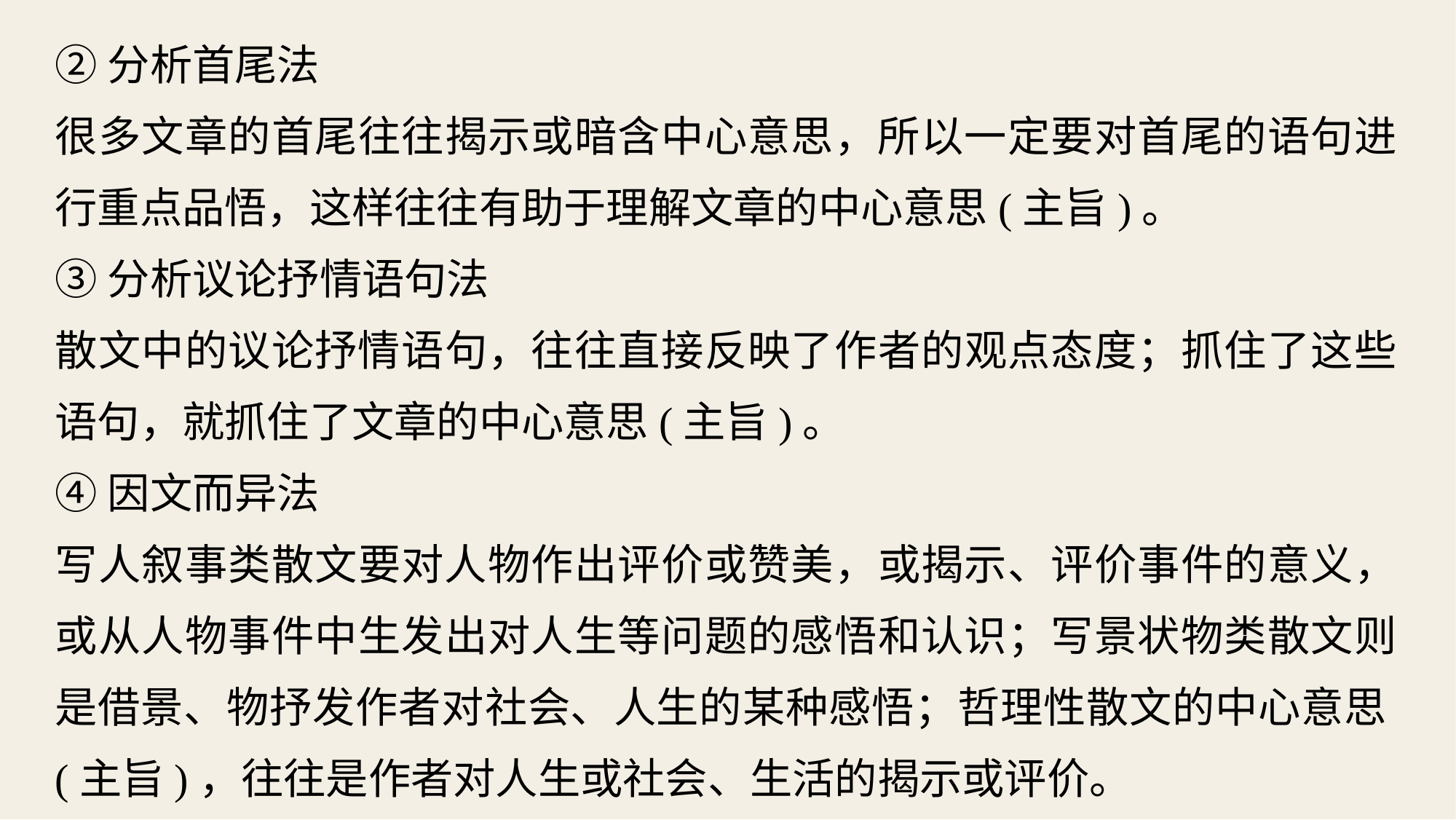

②分析首尾法
很多文章的首尾往往揭示或暗含中心意思，所以一定要对首尾的语句进行重点品悟，这样往往有助于理解文章的中心意思(主旨)。
③分析议论抒情语句法
散文中的议论抒情语句，往往直接反映了作者的观点态度；抓住了这些语句，就抓住了文章的中心意思(主旨)。
④因文而异法
写人叙事类散文要对人物作出评价或赞美，或揭示、评价事件的意义，或从人物事件中生发出对人生等问题的感悟和认识；写景状物类散文则是借景、物抒发作者对社会、人生的某种感悟；哲理性散文的中心意思(主旨)，往往是作者对人生或社会、生活的揭示或评价。